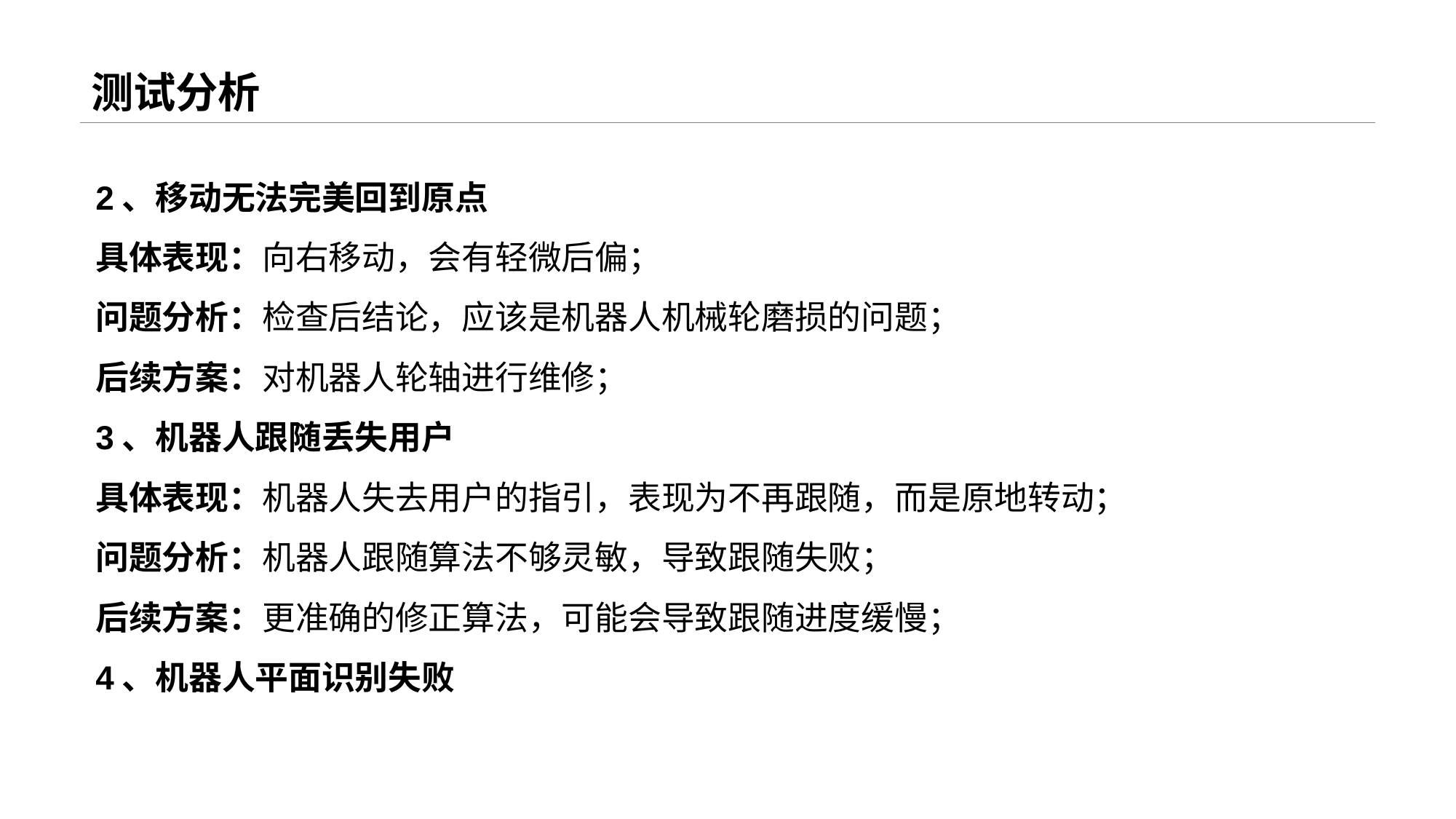

# 测试分析
2、移动无法完美回到原点
具体表现：向右移动，会有轻微后偏；
问题分析：检查后结论，应该是机器人机械轮磨损的问题；
后续方案：对机器人轮轴进行维修；
3、机器人跟随丢失用户
具体表现：机器人失去用户的指引，表现为不再跟随，而是原地转动；
问题分析：机器人跟随算法不够灵敏，导致跟随失败；
后续方案：更准确的修正算法，可能会导致跟随进度缓慢；
4、机器人平面识别失败